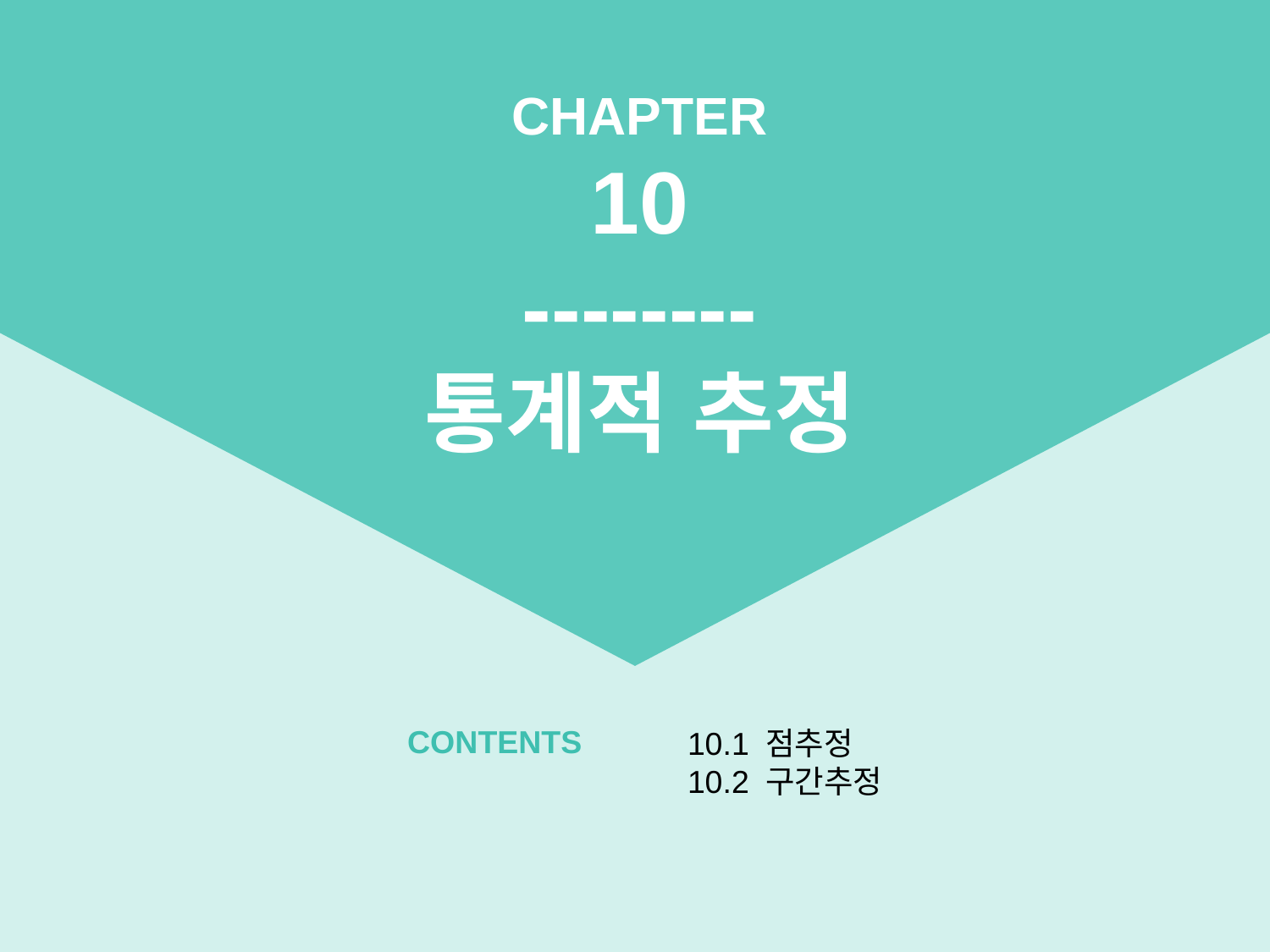

ㅊ
CHAPTER
10
--------
통계적 추정
CONTENTS
10.1 점추정
10.2 구간추정